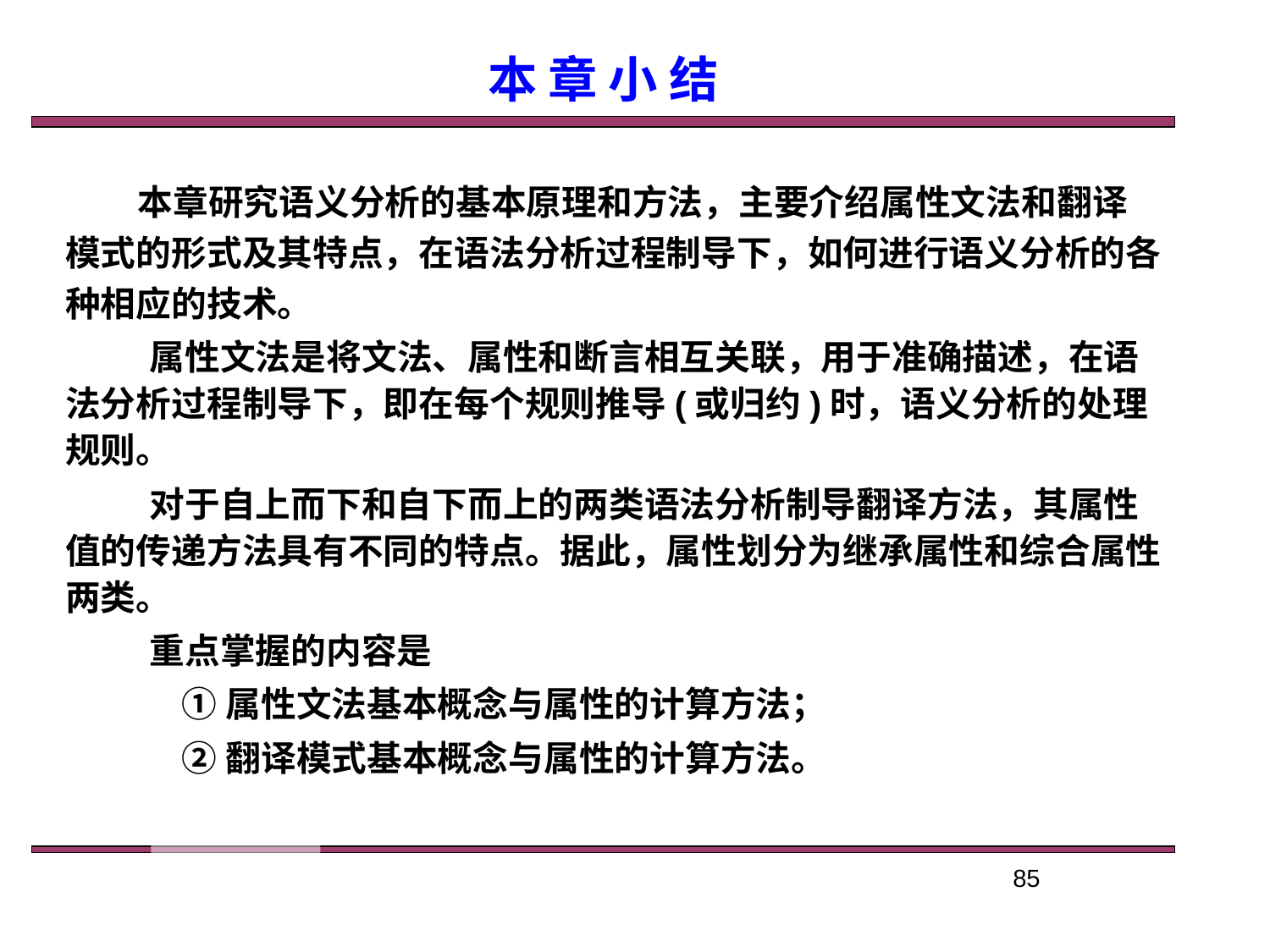

本 章 小 结
本章研究语义分析的基本原理和方法，主要介绍属性文法和翻译模式的形式及其特点，在语法分析过程制导下，如何进行语义分析的各种相应的技术。
属性文法是将文法、属性和断言相互关联，用于准确描述，在语法分析过程制导下，即在每个规则推导(或归约)时，语义分析的处理规则。
对于自上而下和自下而上的两类语法分析制导翻译方法，其属性值的传递方法具有不同的特点。据此，属性划分为继承属性和综合属性两类。
重点掌握的内容是
    ①属性文法基本概念与属性的计算方法；
    ②翻译模式基本概念与属性的计算方法。

85